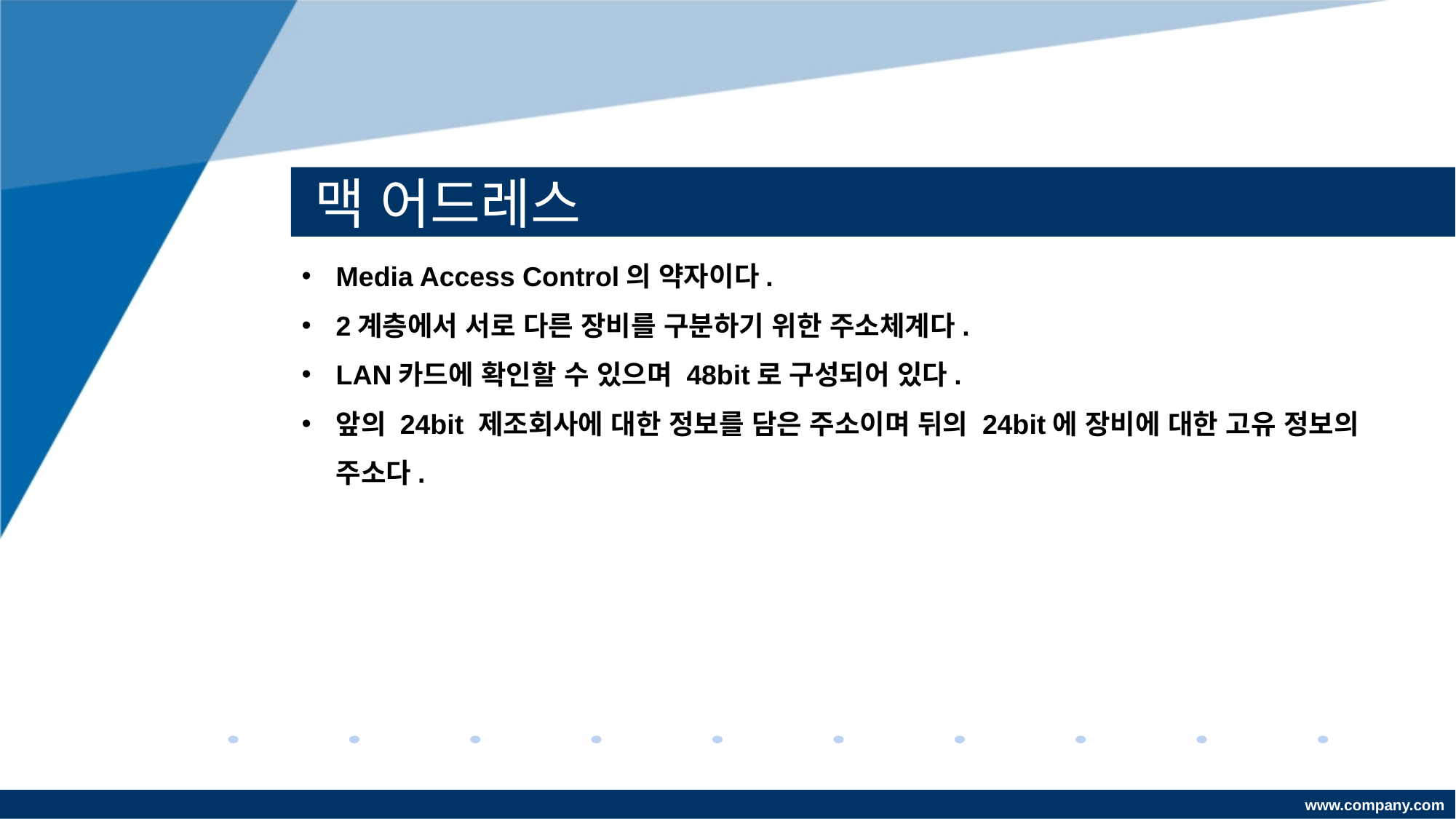

# 맥 어드레스
Media Access Control의 약자이다.
2계층에서 서로 다른 장비를 구분하기 위한 주소체계다.
LAN카드에 확인할 수 있으며 48bit로 구성되어 있다.
앞의 24bit 제조회사에 대한 정보를 담은 주소이며 뒤의 24bit에 장비에 대한 고유 정보의 주소다.